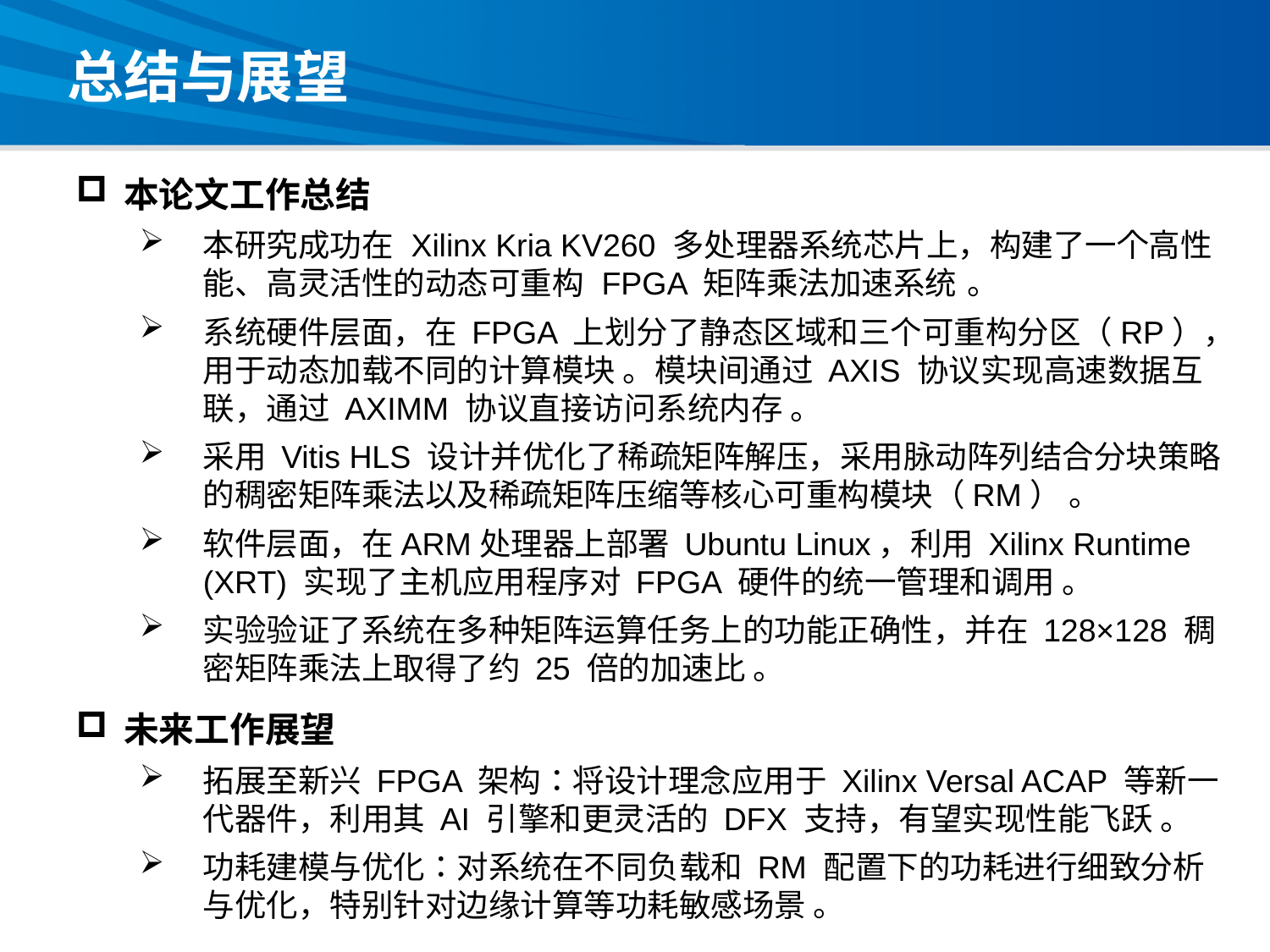

总结与展望
本论文工作总结
本研究成功在 Xilinx Kria KV260 多处理器系统芯片上，构建了一个高性能、高灵活性的动态可重构 FPGA 矩阵乘法加速系统 。
系统硬件层面，在 FPGA 上划分了静态区域和三个可重构分区（RP），用于动态加载不同的计算模块 。模块间通过 AXIS 协议实现高速数据互联，通过 AXIMM 协议直接访问系统内存 。
采用 Vitis HLS 设计并优化了稀疏矩阵解压，采用脉动阵列结合分块策略的稠密矩阵乘法以及稀疏矩阵压缩等核心可重构模块（RM） 。
软件层面，在ARM处理器上部署 Ubuntu Linux，利用 Xilinx Runtime (XRT) 实现了主机应用程序对 FPGA 硬件的统一管理和调用 。
实验验证了系统在多种矩阵运算任务上的功能正确性，并在 128×128 稠密矩阵乘法上取得了约 25 倍的加速比 。
未来工作展望
拓展至新兴 FPGA 架构：将设计理念应用于 Xilinx Versal ACAP 等新一代器件，利用其 AI 引擎和更灵活的 DFX 支持，有望实现性能飞跃 。
功耗建模与优化：对系统在不同负载和 RM 配置下的功耗进行细致分析与优化，特别针对边缘计算等功耗敏感场景 。